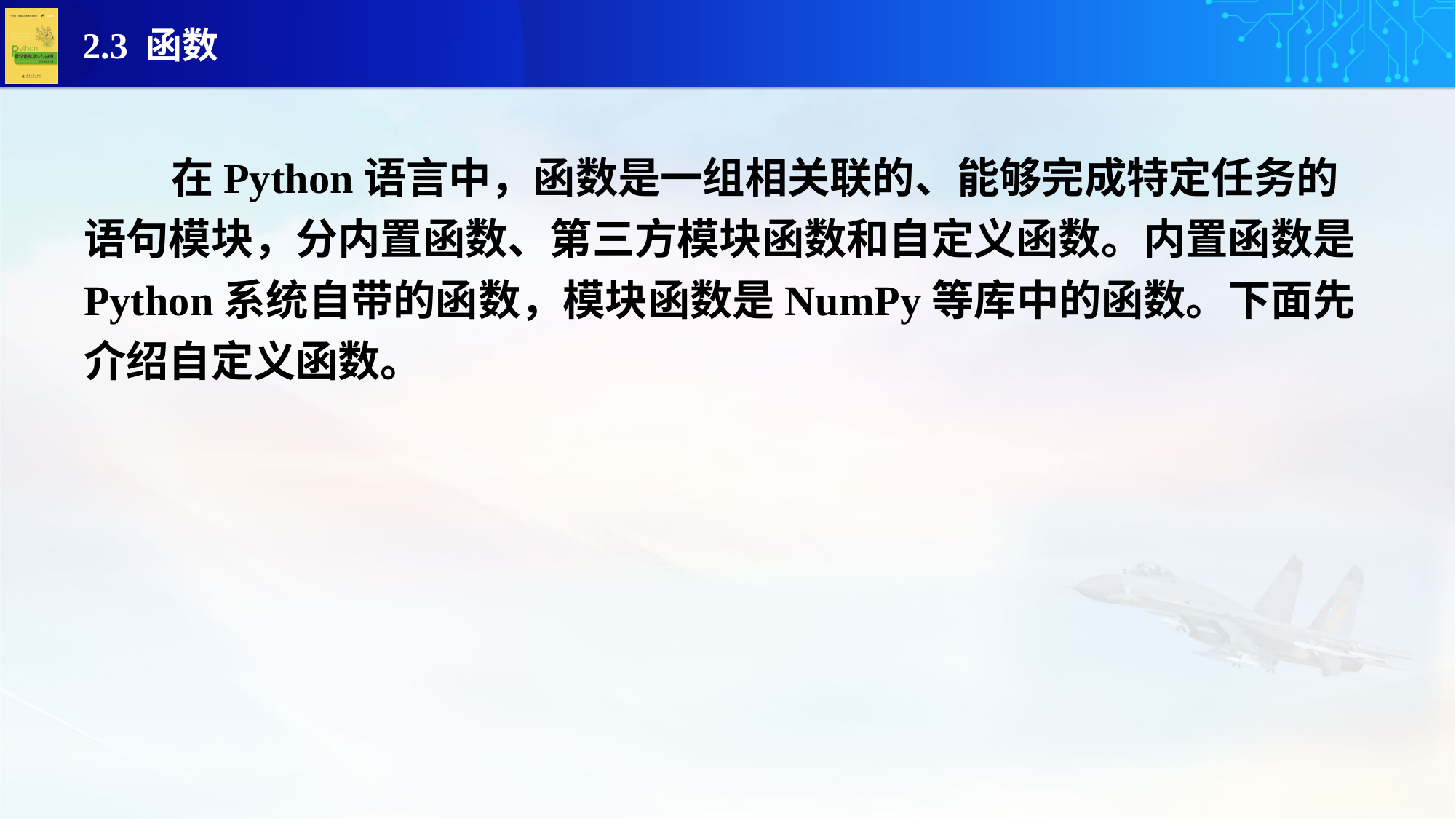

在Python语言中，函数是一组相关联的、能够完成特定任务的语句模块，分内置函数、第三方模块函数和自定义函数。内置函数是Python系统自带的函数，模块函数是NumPy等库中的函数。下面先介绍自定义函数。